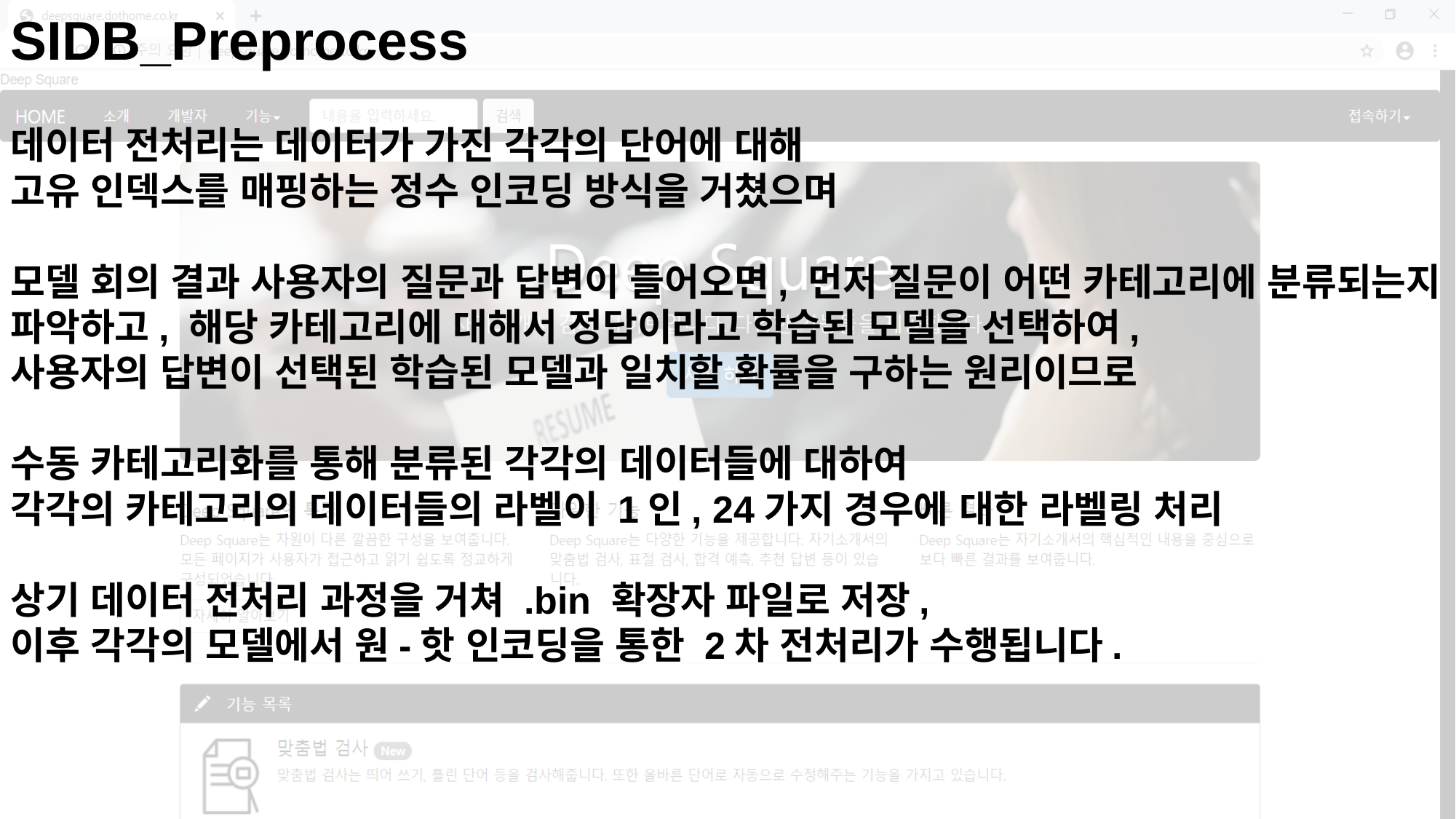

SIDB_Preprocess
데이터 전처리는 데이터가 가진 각각의 단어에 대해
고유 인덱스를 매핑하는 정수 인코딩 방식을 거쳤으며

모델 회의 결과 사용자의 질문과 답변이 들어오면, 먼저 질문이 어떤 카테고리에 분류되는지 파악하고, 해당 카테고리에 대해서 정답이라고 학습된 모델을 선택하여,
사용자의 답변이 선택된 학습된 모델과 일치할 확률을 구하는 원리이므로

수동 카테고리화를 통해 분류된 각각의 데이터들에 대하여
각각의 카테고리의 데이터들의 라벨이 1인, 24가지 경우에 대한 라벨링 처리

상기 데이터 전처리 과정을 거쳐 .bin 확장자 파일로 저장,
이후 각각의 모델에서 원-핫 인코딩을 통한 2차 전처리가 수행됩니다.